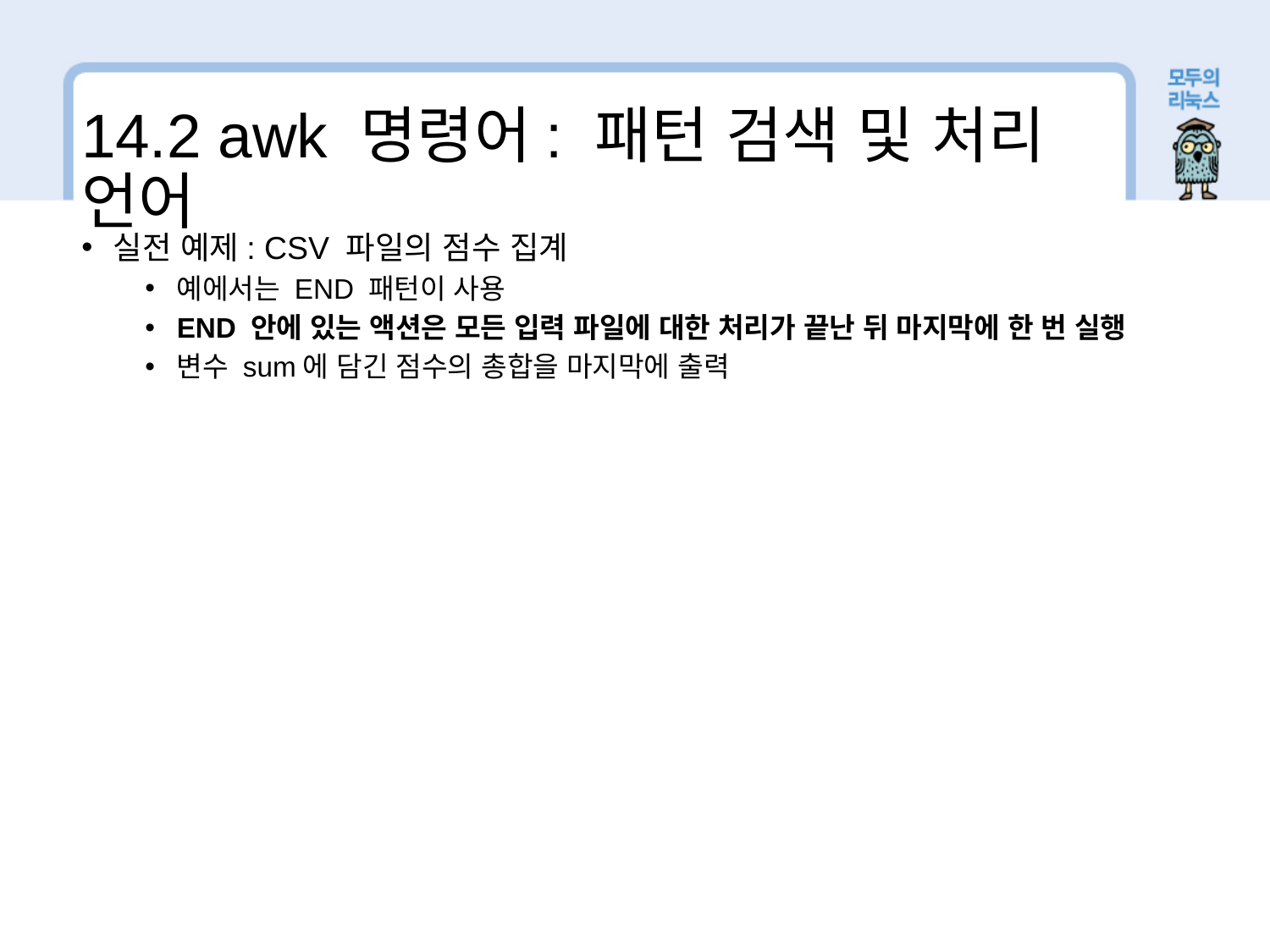

14.2 awk 명령어: 패턴 검색 및 처리 언어
실전 예제: CSV 파일의 점수 집계
예에서는 END 패턴이 사용
END 안에 있는 액션은 모든 입력 파일에 대한 처리가 끝난 뒤 마지막에 한 번 실행
변수 sum에 담긴 점수의 총합을 마지막에 출력